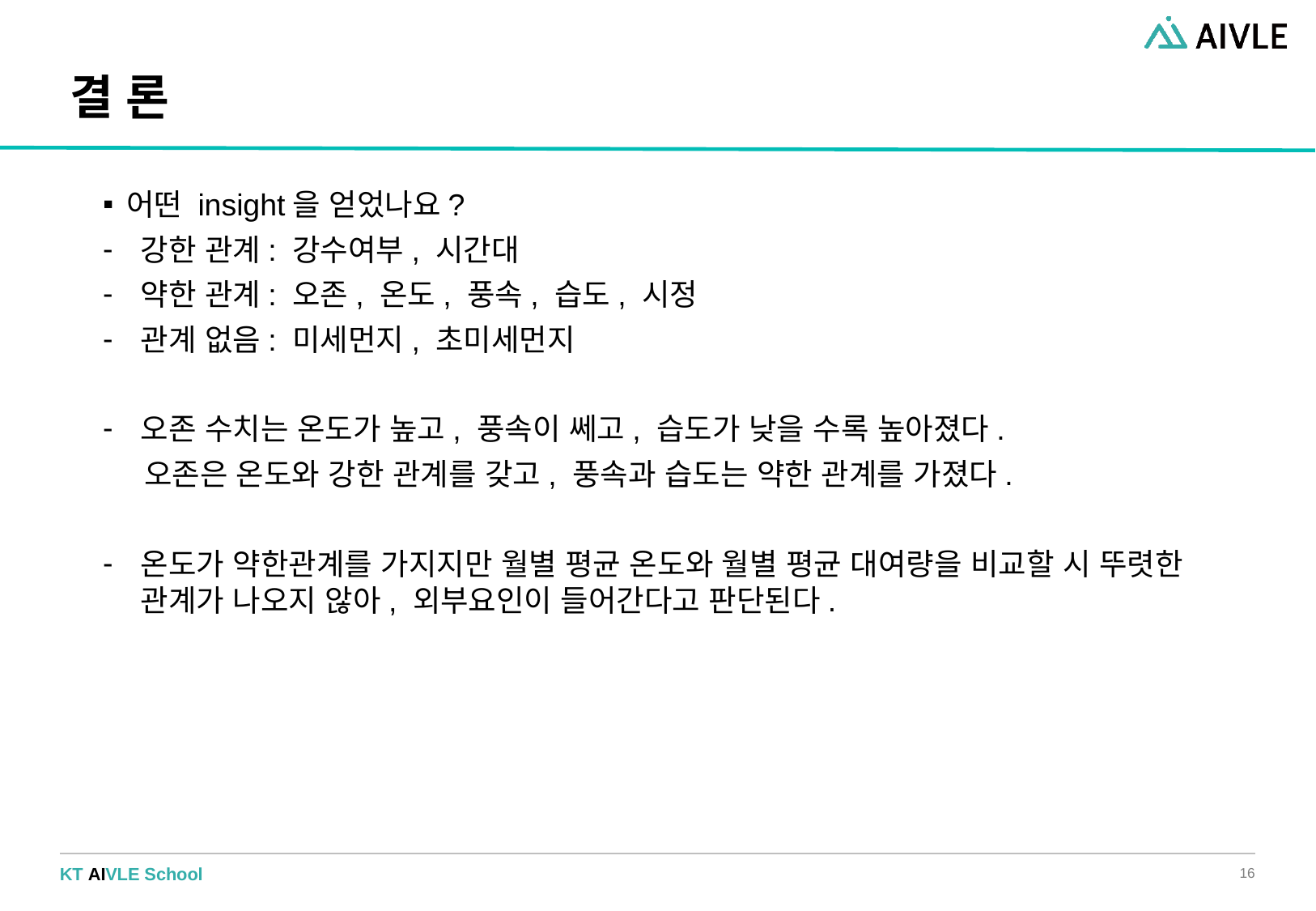

# 결 론
어떤 insight을 얻었나요?
강한 관계: 강수여부, 시간대
약한 관계: 오존, 온도, 풍속, 습도, 시정
관계 없음: 미세먼지, 초미세먼지

오존 수치는 온도가 높고, 풍속이 쎄고, 습도가 낮을 수록 높아졌다.
    오존은 온도와 강한 관계를 갖고, 풍속과 습도는 약한 관계를 가졌다.

온도가 약한관계를 가지지만 월별 평균 온도와 월별 평균 대여량을 비교할 시 뚜렷한 관계가 나오지 않아, 외부요인이 들어간다고 판단된다.